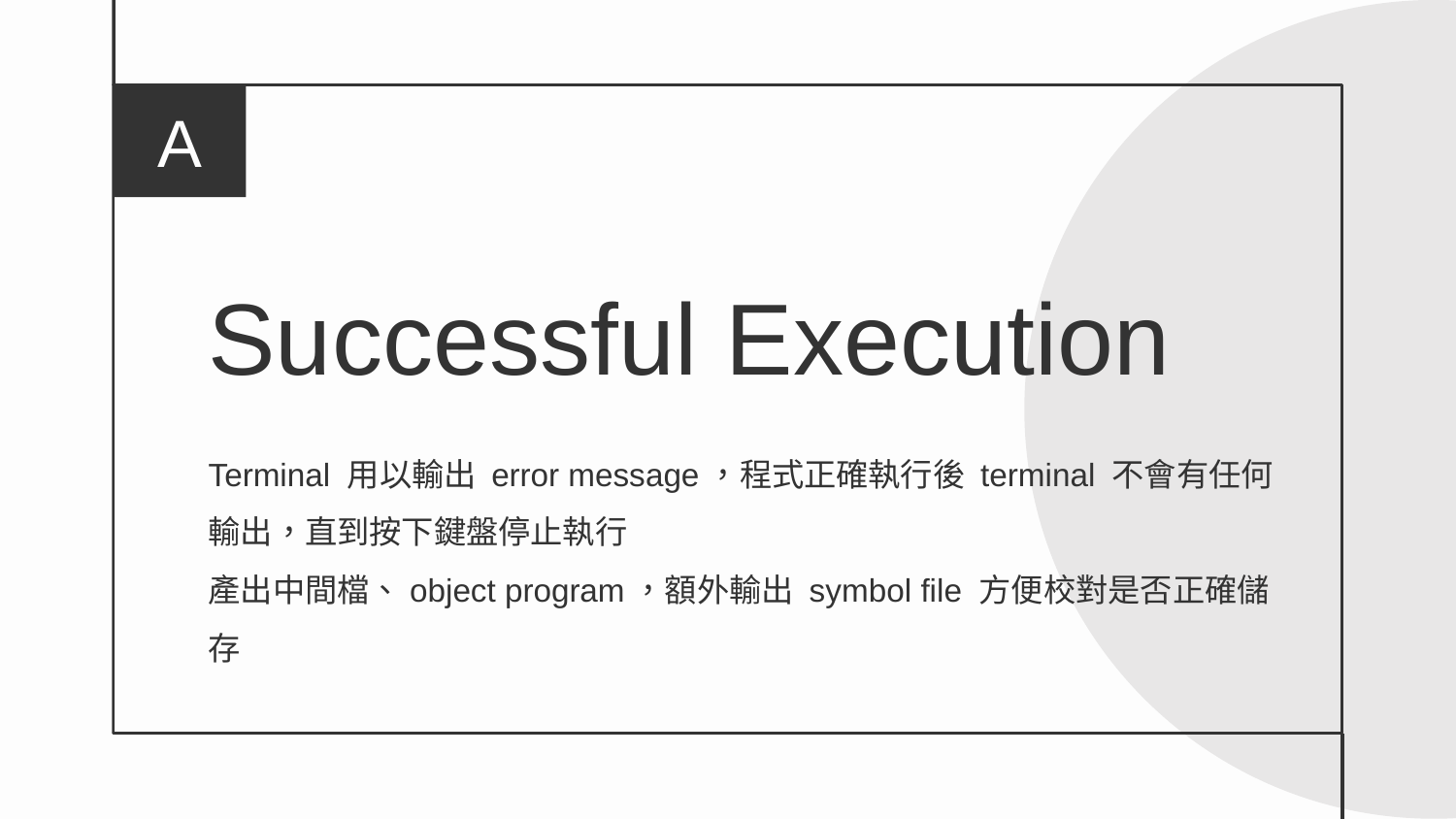

A
# Successful Execution
Terminal 用以輸出 error message，程式正確執行後 terminal 不會有任何輸出，直到按下鍵盤停止執行
產出中間檔、object program，額外輸出 symbol file 方便校對是否正確儲存